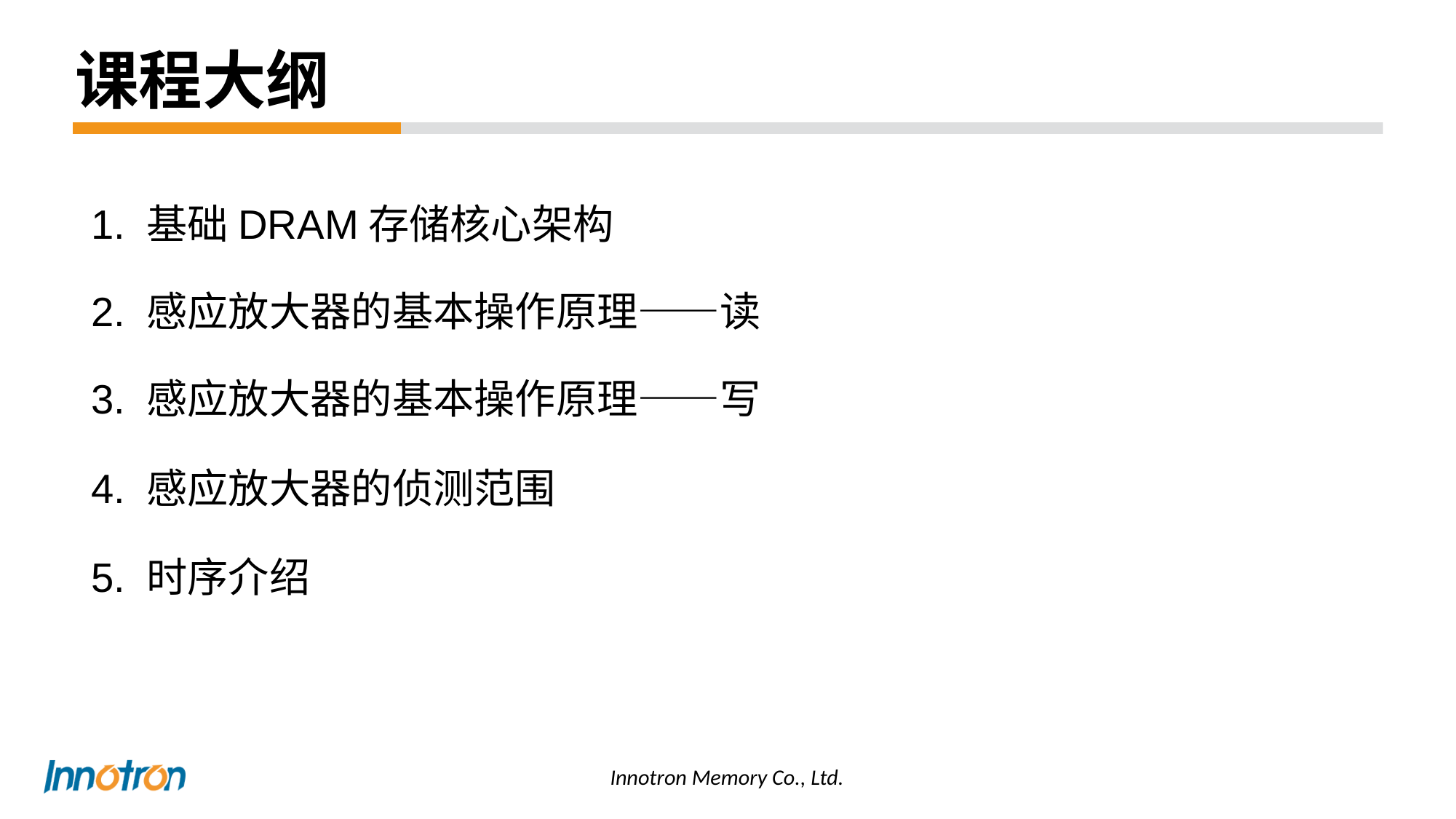

# 课程大纲
1. 基础DRAM存储核心架构
2. 感应放大器的基本操作原理——读
3. 感应放大器的基本操作原理——写

4. 感应放大器的侦测范围
5. 时序介绍